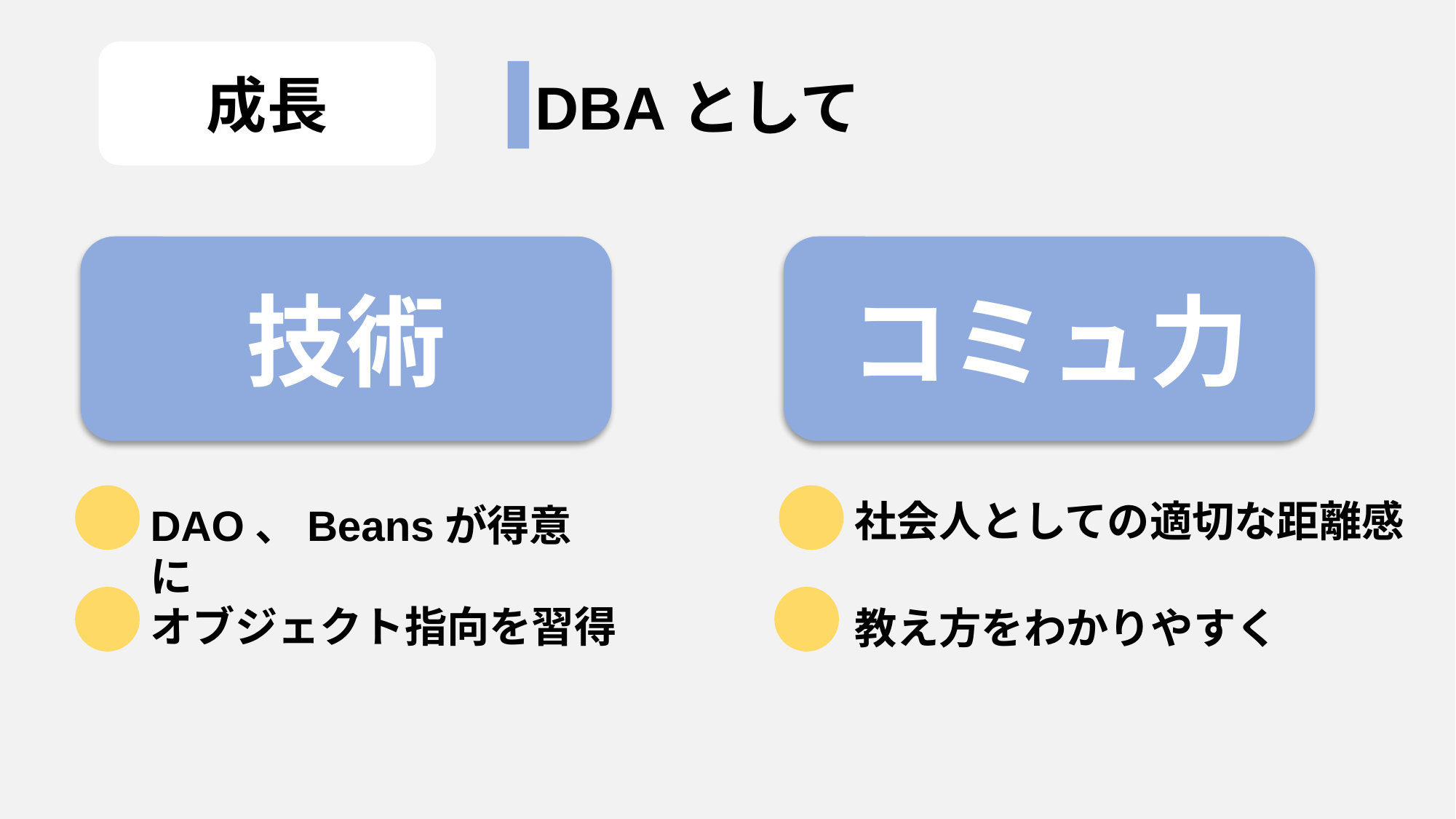

成長

DBAとして
技術
コミュ力

社会人としての適切な距離感
DAO、Beansが得意に

オブジェクト指向を習得
教え方をわかりやすく